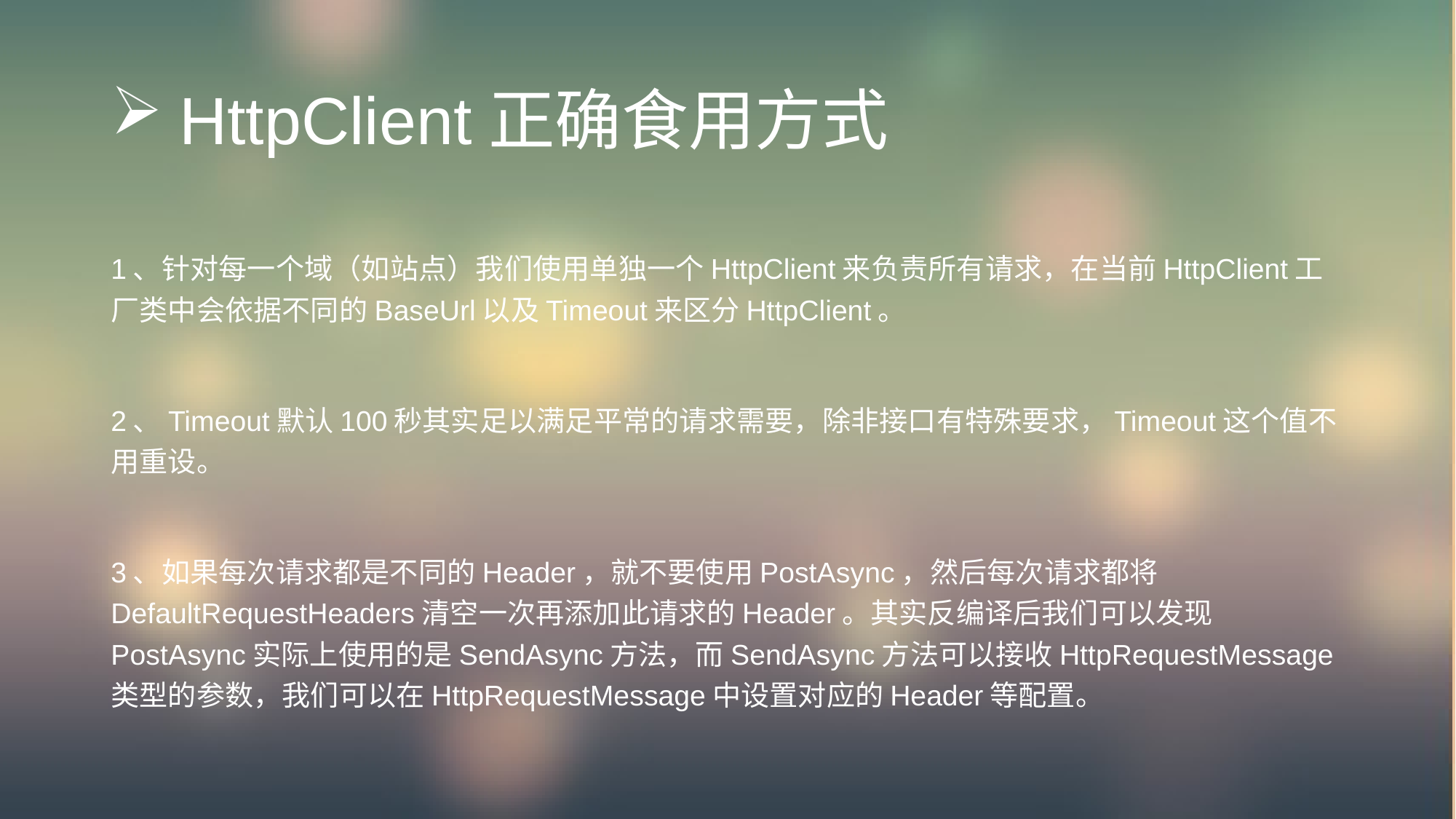

# HttpClient正确食用方式
1、针对每一个域（如站点）我们使用单独一个HttpClient来负责所有请求，在当前HttpClient工厂类中会依据不同的BaseUrl以及Timeout来区分HttpClient。

2、Timeout默认100秒其实足以满足平常的请求需要，除非接口有特殊要求，Timeout这个值不用重设。

3、如果每次请求都是不同的Header，就不要使用PostAsync，然后每次请求都将DefaultRequestHeaders清空一次再添加此请求的Header。其实反编译后我们可以发现PostAsync实际上使用的是SendAsync方法，而SendAsync方法可以接收HttpRequestMessage类型的参数，我们可以在HttpRequestMessage中设置对应的Header等配置。